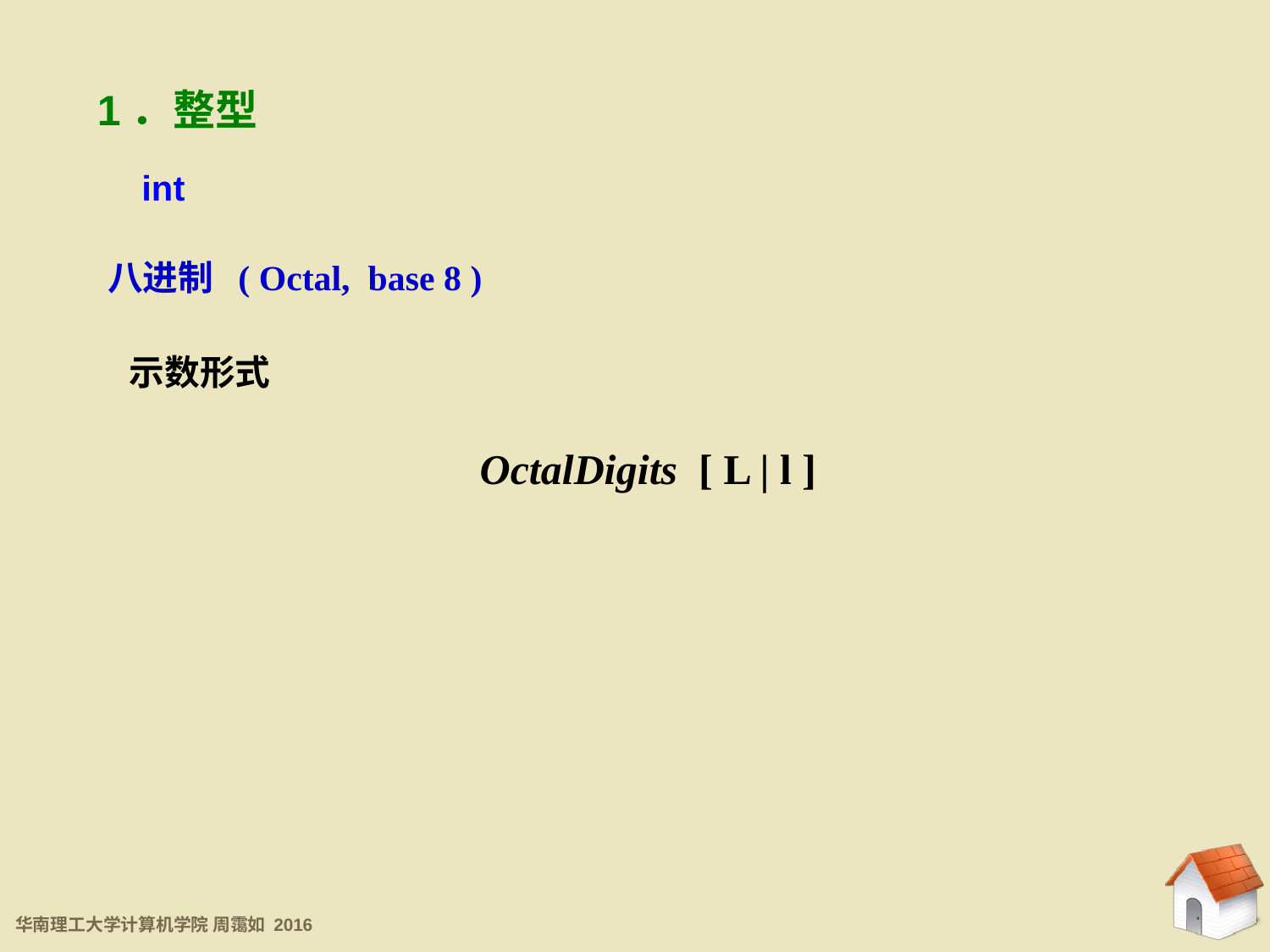

1．整型
int
八进制  ( Octal,  base 8 )
示数形式
OctalDigits  [ L | l ]